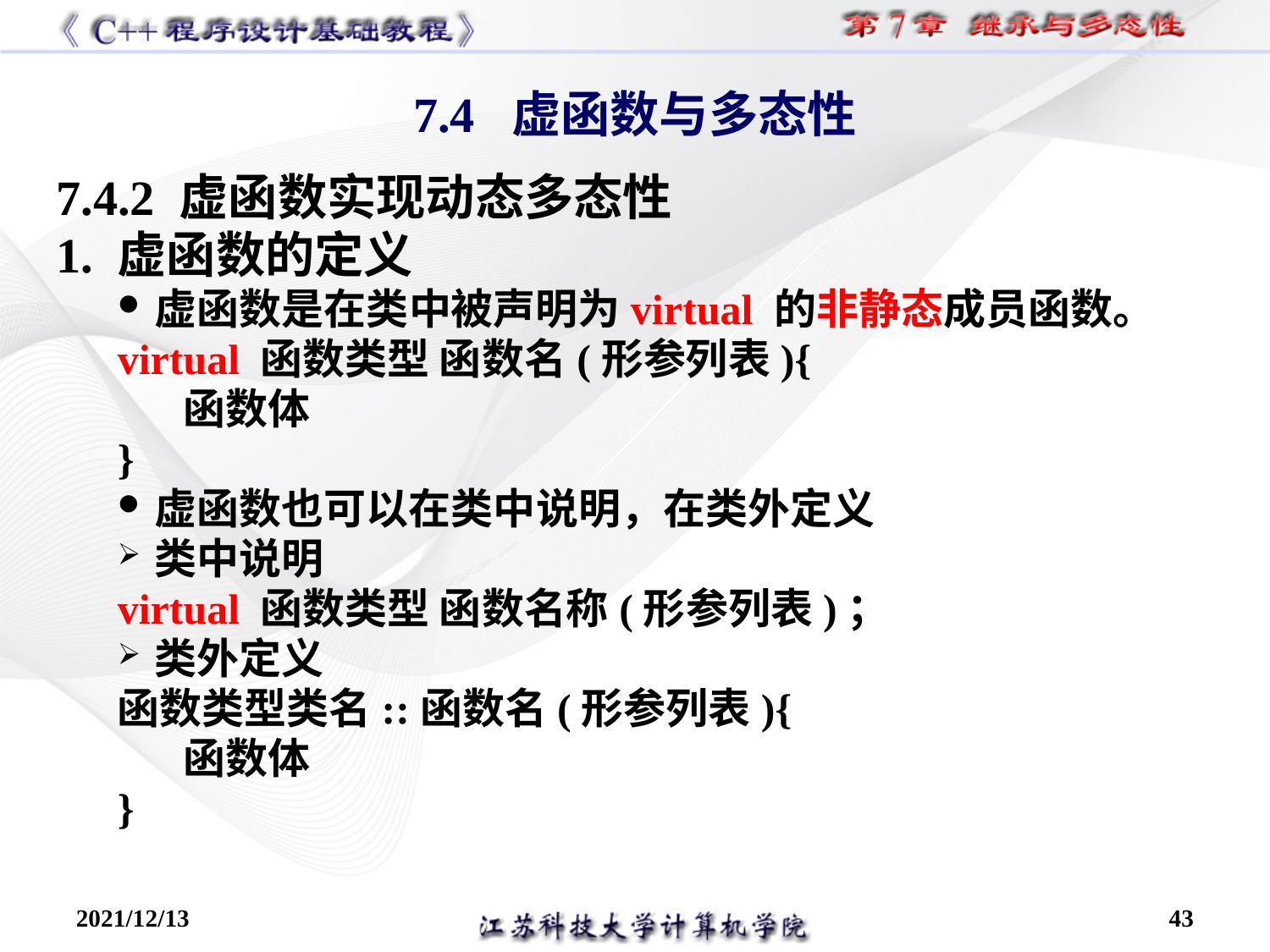

7.4.2 虚函数实现动态多态性
1. 虚函数的定义
虚函数是在类中被声明为virtual 的非静态成员函数。
virtual 函数类型 函数名(形参列表){
函数体
}
虚函数也可以在类中说明，在类外定义
类中说明
virtual 函数类型 函数名称(形参列表)；
类外定义
函数类型类名::函数名(形参列表){
函数体
}
7.4  虚函数与多态性